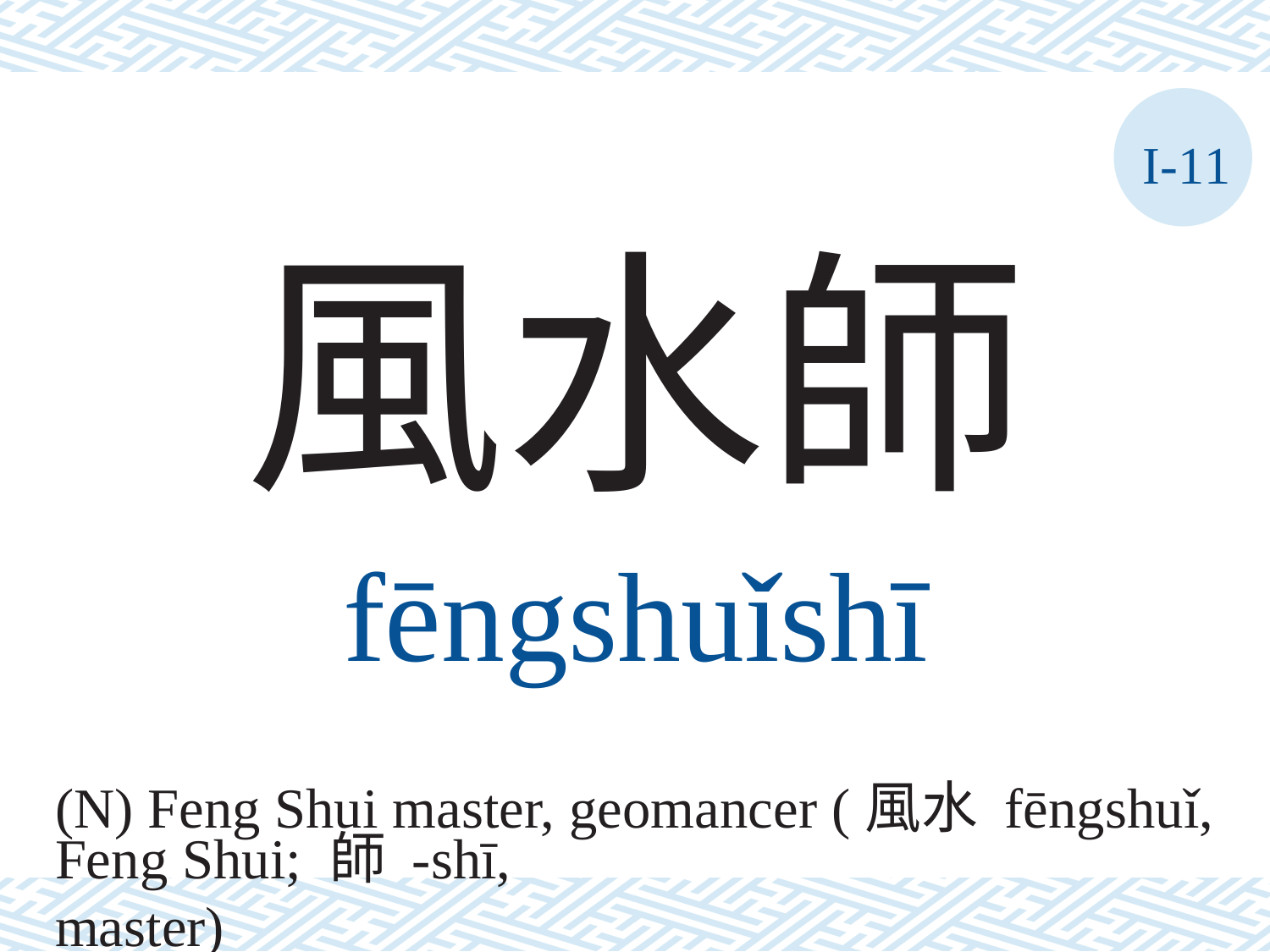

I-11
風水師
fēngshuǐshī
(N) Feng Shui master, geomancer (風水 fēngshuǐ,
Feng Shui; 師 -shī, master)